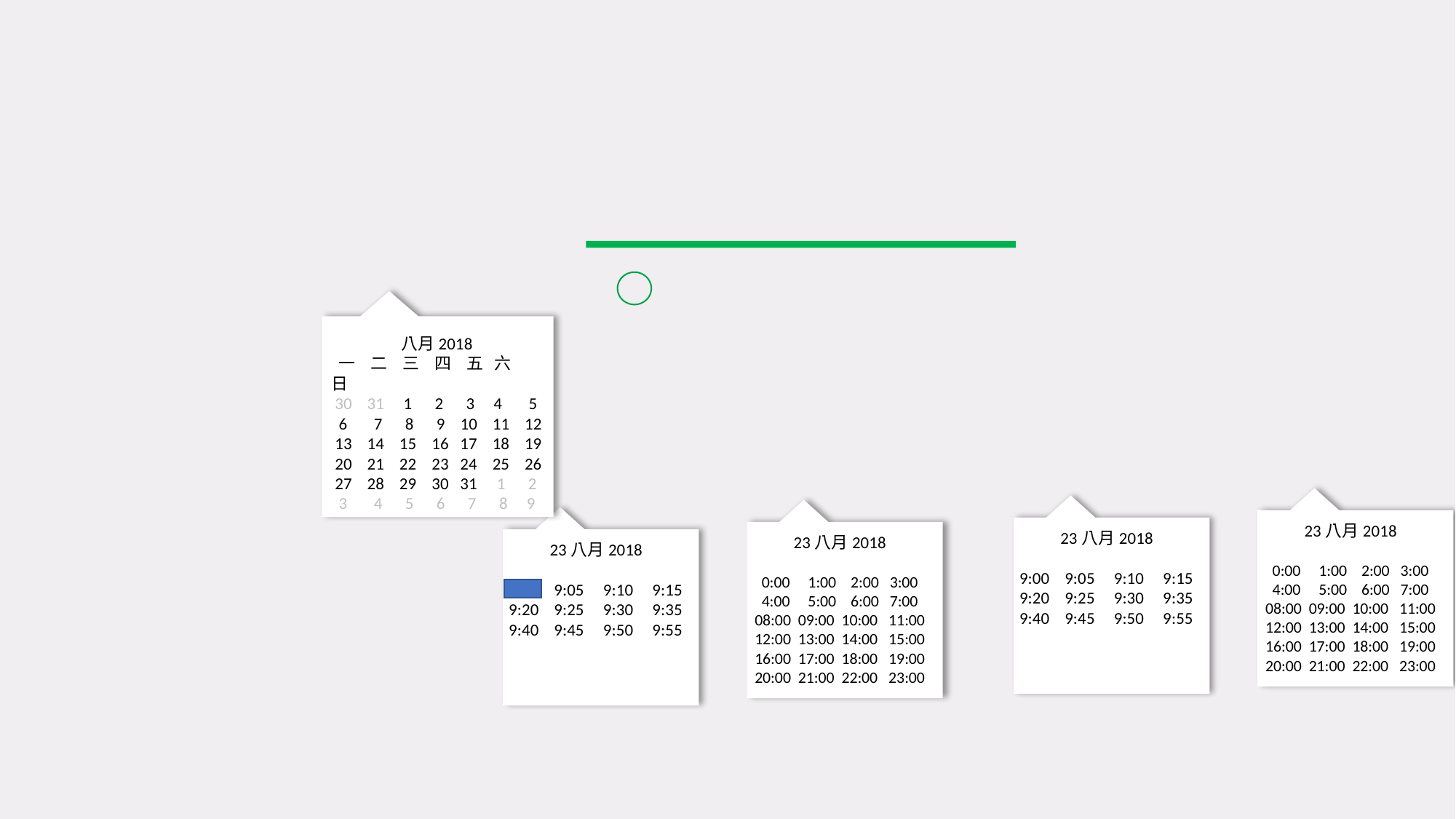

八月2018
 一    二    三    四    五   六    日
 30    31     1      2      3     4       5
  6       7      8      9    10    11    12
 13    14    15    16   17    18    19
 20    21    22    23   24    25    26
 27    28    29    30   31     1      2
  3       4      5      6      7      8     9

23八月2018

0:00     1:00    2:00   3:00
4:00     5:00    6:00   7:00
08:00  09:00  10:00   11:00
12:00  13:00  14:00   15:00
16:00  17:00  18:00   19:00
20:00  21:00  22:00   23:00

23八月2018

9:00    9:05     9:10     9:15
9:20    9:25     9:30     9:35
9:40    9:45     9:50     9:55
23八月2018

0:00     1:00    2:00   3:00
4:00     5:00    6:00   7:00
08:00  09:00  10:00   11:00
12:00  13:00  14:00   15:00
16:00  17:00  18:00   19:00
20:00  21:00  22:00   23:00

23八月2018

9:00    9:05     9:10     9:15
9:20    9:25     9:30     9:35
9:40    9:45     9:50     9:55